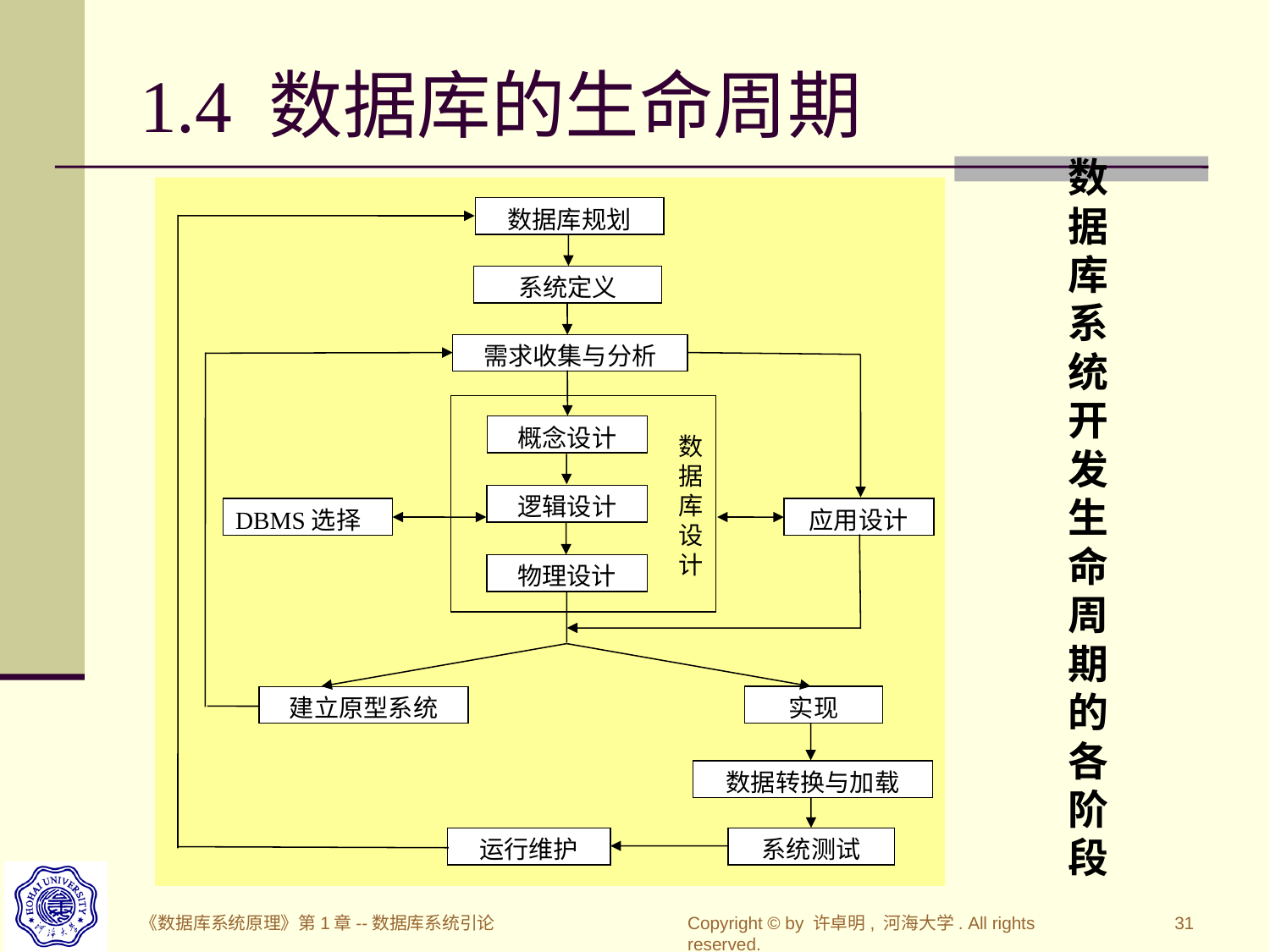

# 1.4 数据库的生命周期
数据库系统开发生命周期的各阶段

数据库规划

系统定义

需求收集与分析

数
据
库
设
计
概念设计

逻辑设计
DBMS选择
应用设计

物理设计

实现
建立原型系统

数据转换与加载

运行维护
系统测试

《数据库系统原理》第1章--数据库系统引论
Copyright © by 许卓明, 河海大学. All rights reserved.
31